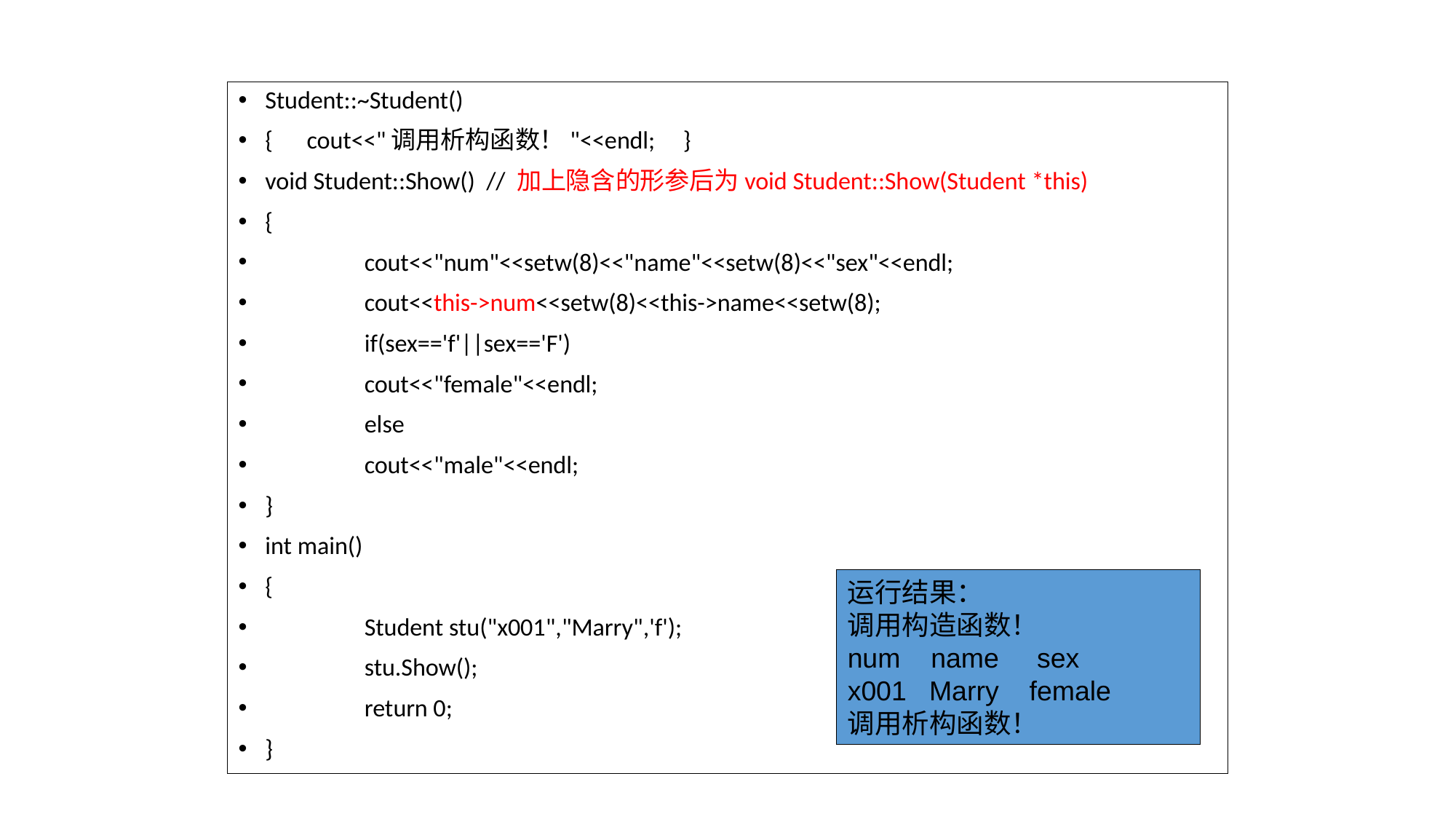

Student::~Student()
{      cout<<"调用析构函数！"<<endl;     }
void Student::Show()  // 加上隐含的形参后为void Student::Show(Student *this)
{
	cout<<"num"<<setw(8)<<"name"<<setw(8)<<"sex"<<endl;
 	cout<<this->num<<setw(8)<<this->name<<setw(8);
	if(sex=='f'||sex=='F')
		cout<<"female"<<endl;
	else
		cout<<"male"<<endl;
}
int main()
{
	Student stu("x001","Marry",'f');
	stu.Show();
	return 0;
}
运行结果：
调用构造函数！
num    name     sex
x001   Marry    female
调用析构函数！